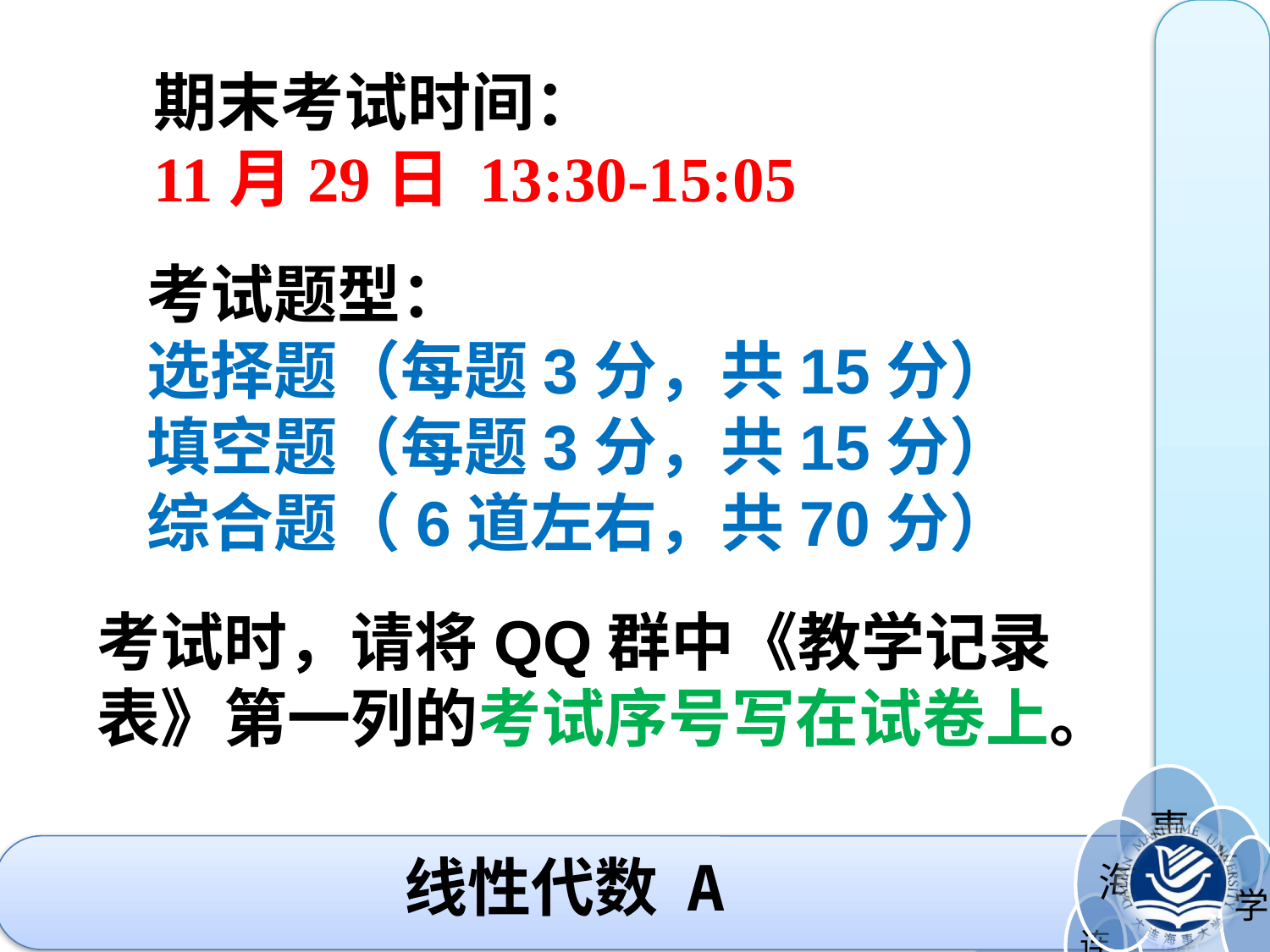

期末考试时间：
11月29日 13:30-15:05
考试题型：
选择题（每题3分，共15分）
填空题（每题3分，共15分）
综合题（6道左右，共70分）

考试时，请将QQ群中《教学记录表》第一列的考试序号写在试卷上。
# 线性代数 A